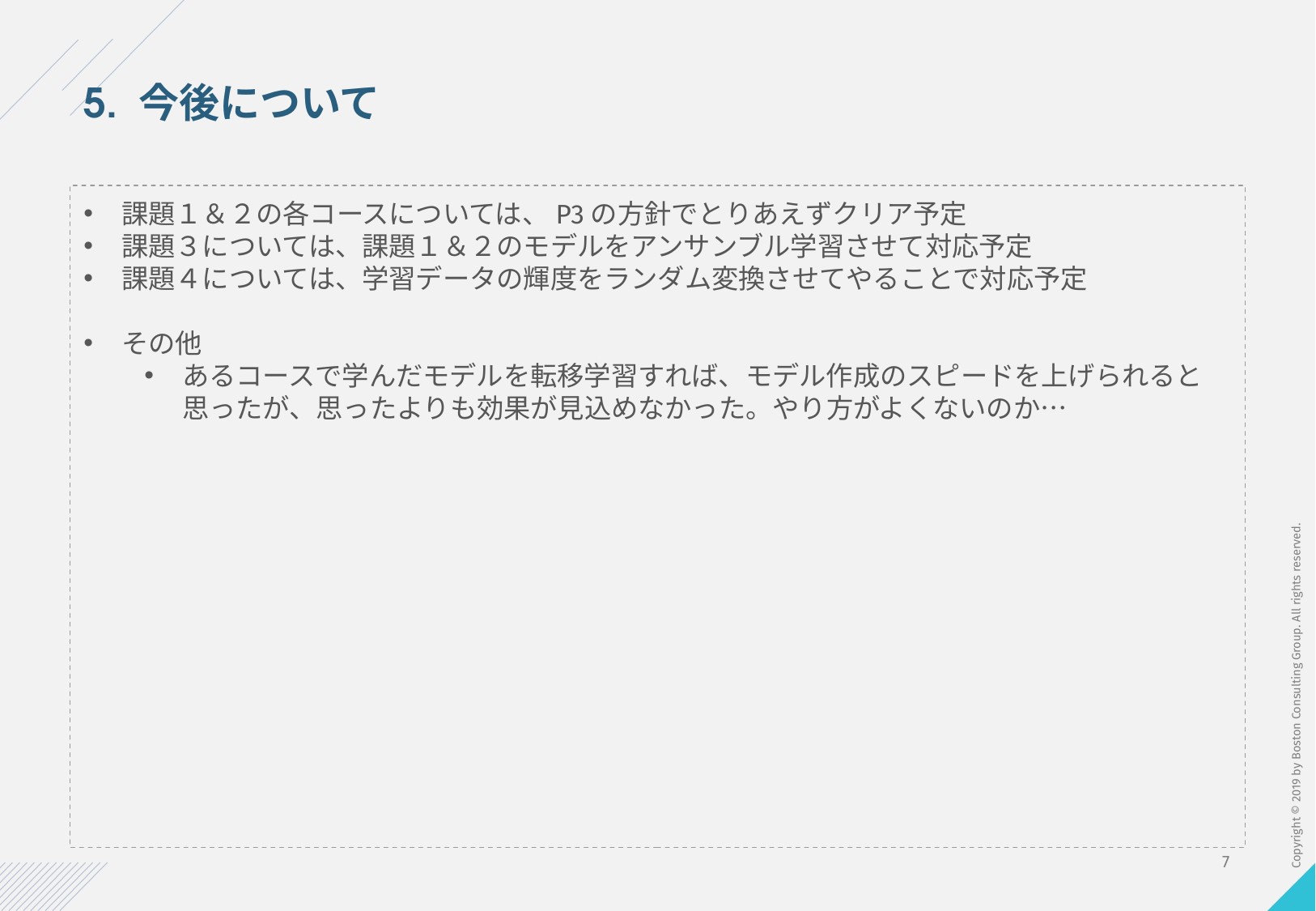

# 5. 今後について

課題１＆２の各コースについては、P3の方針でとりあえずクリア予定
課題３については、課題１＆２のモデルをアンサンブル学習させて対応予定
課題４については、学習データの輝度をランダム変換させてやることで対応予定

その他
あるコースで学んだモデルを転移学習すれば、モデル作成のスピードを上げられると
思ったが、思ったよりも効果が見込めなかった。やり方がよくないのか…